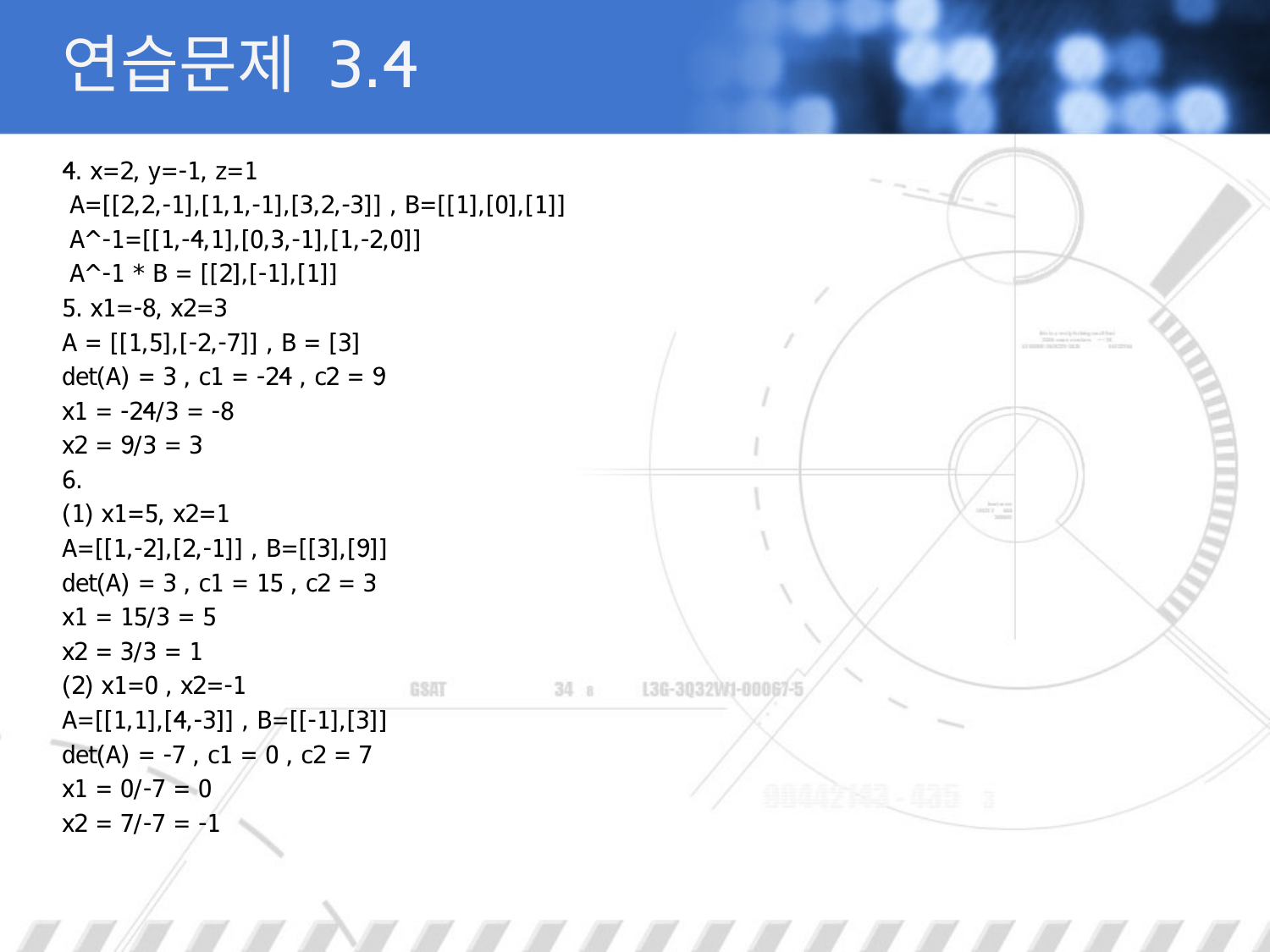

# 연습문제 3.4
4. x=2, y=-1, z=1
 A=[[2,2,-1],[1,1,-1],[3,2,-3]] , B=[[1],[0],[1]]
 A^-1=[[1,-4,1],[0,3,-1],[1,-2,0]]
 A^-1 * B = [[2],[-1],[1]]
5. x1=-8, x2=3
A = [[1,5],[-2,-7]] , B = [3]
det(A) = 3 , c1 = -24 , c2 = 9
x1 = -24/3 = -8
x2 = 9/3 = 3
6.
(1) x1=5, x2=1
A=[[1,-2],[2,-1]] , B=[[3],[9]]
det(A) = 3 , c1 = 15 , c2 = 3
x1 = 15/3 = 5
x2 = 3/3 = 1
(2) x1=0 , x2=-1
A=[[1,1],[4,-3]] , B=[[-1],[3]]
det(A) = -7 , c1 = 0 , c2 = 7
x1 = 0/-7 = 0
x2 = 7/-7 = -1